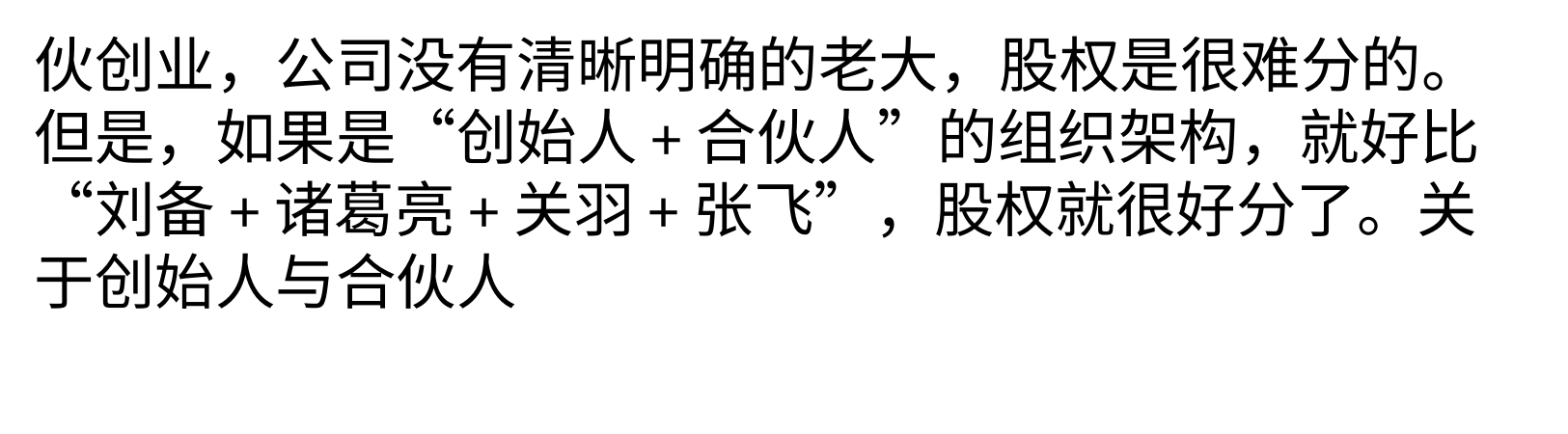

伙创业，公司没有清晰明确的老大，股权是很难分的。但是，如果是“创始人+合伙人”的组织架构，就好比“刘备+诸葛亮+关羽+张飞”，股权就很好分了。关于创始人与合伙人